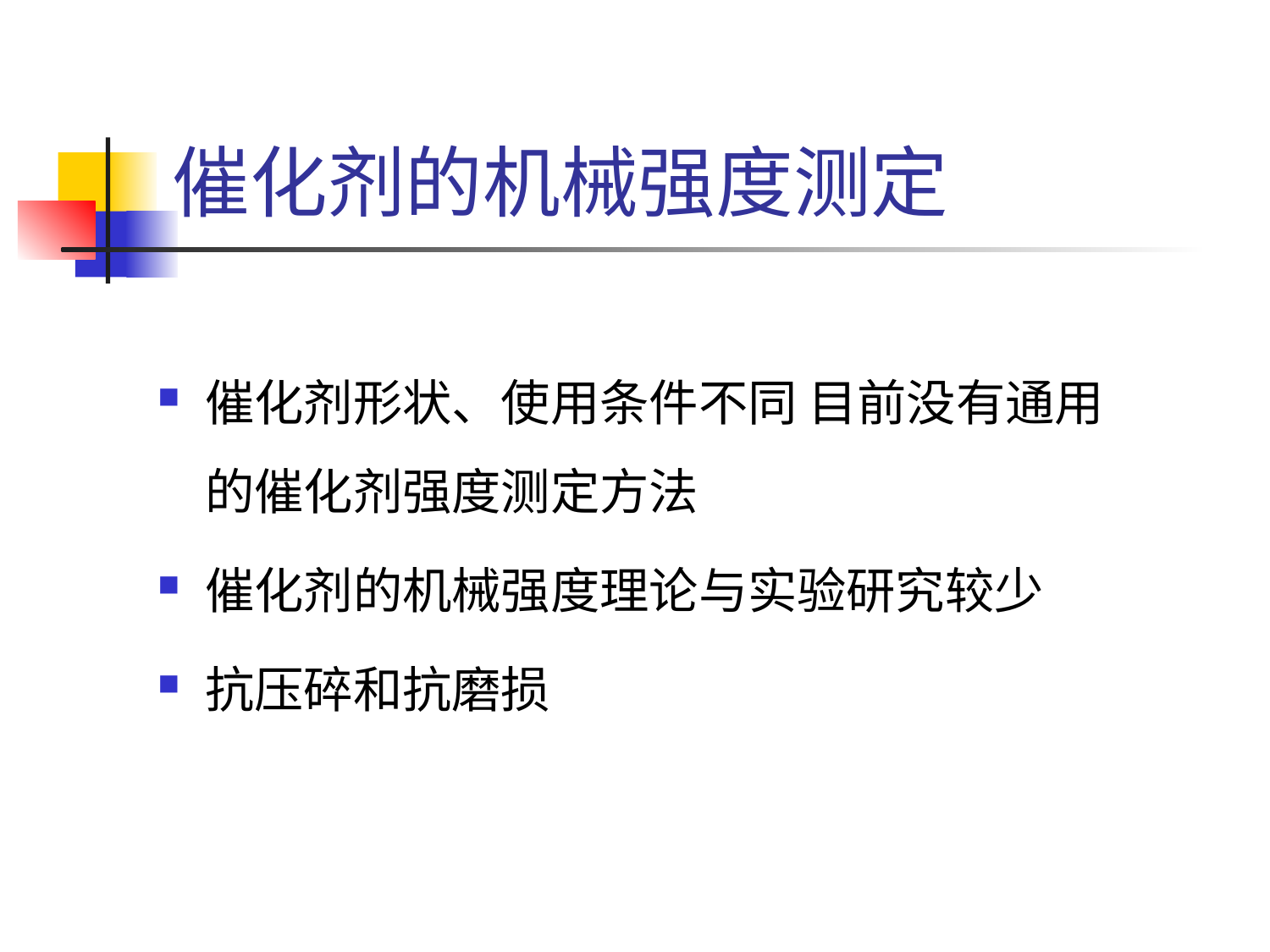

# 催化剂的机械强度测定
催化剂形状、使用条件不同 目前没有通用的催化剂强度测定方法
催化剂的机械强度理论与实验研究较少
抗压碎和抗磨损